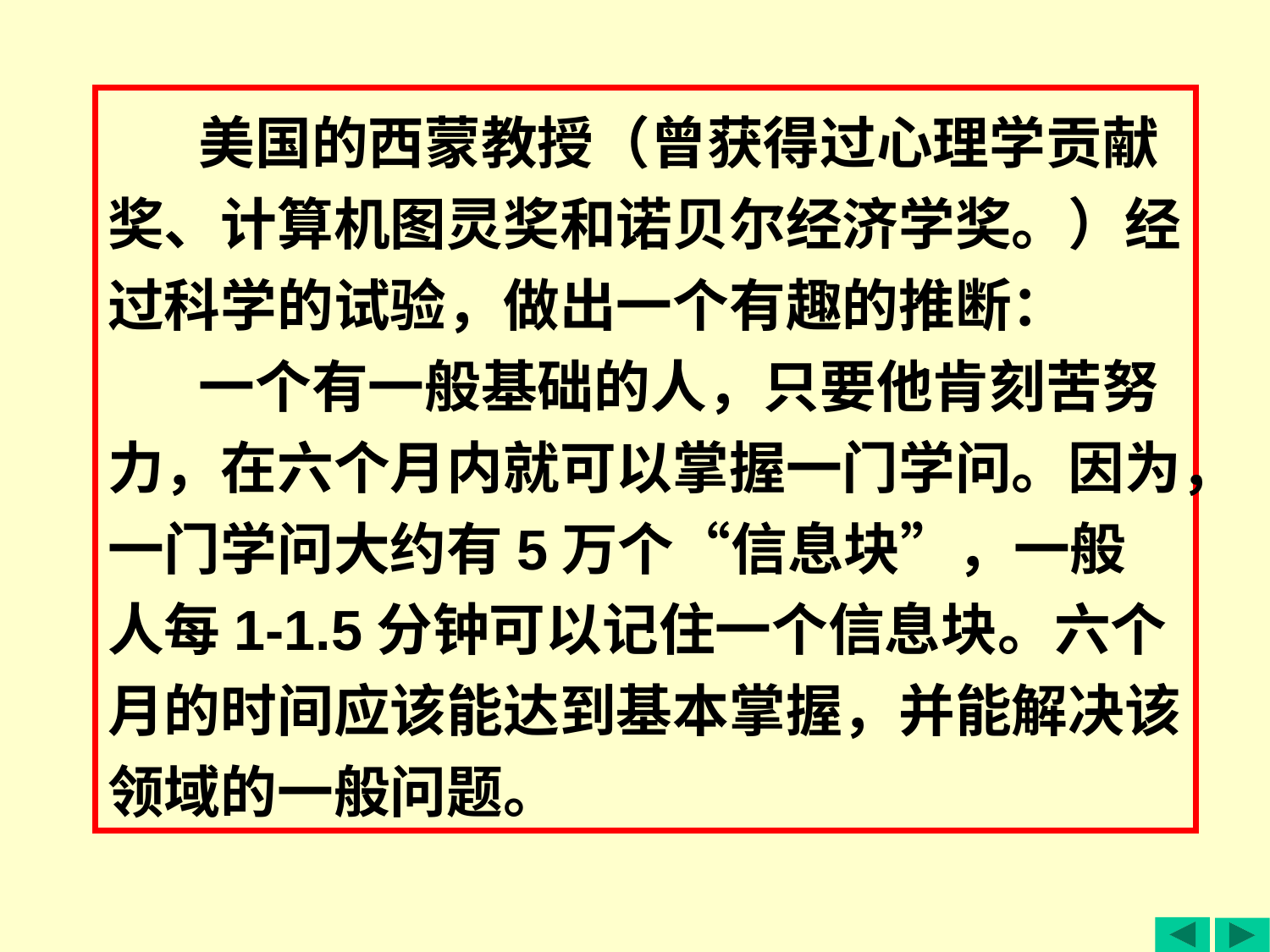

美国的西蒙教授（曾获得过心理学贡献  奖、计算机图灵奖和诺贝尔经济学奖。）经过科学的试验，做出一个有趣的推断：
      一个有一般基础的人，只要他肯刻苦努力，在六个月内就可以掌握一门学问。因为，一门学问大约有5万个“信息块”，一般  人每1-1.5分钟可以记住一个信息块。六个月的时间应该能达到基本掌握，并能解决该领域的一般问题。
1